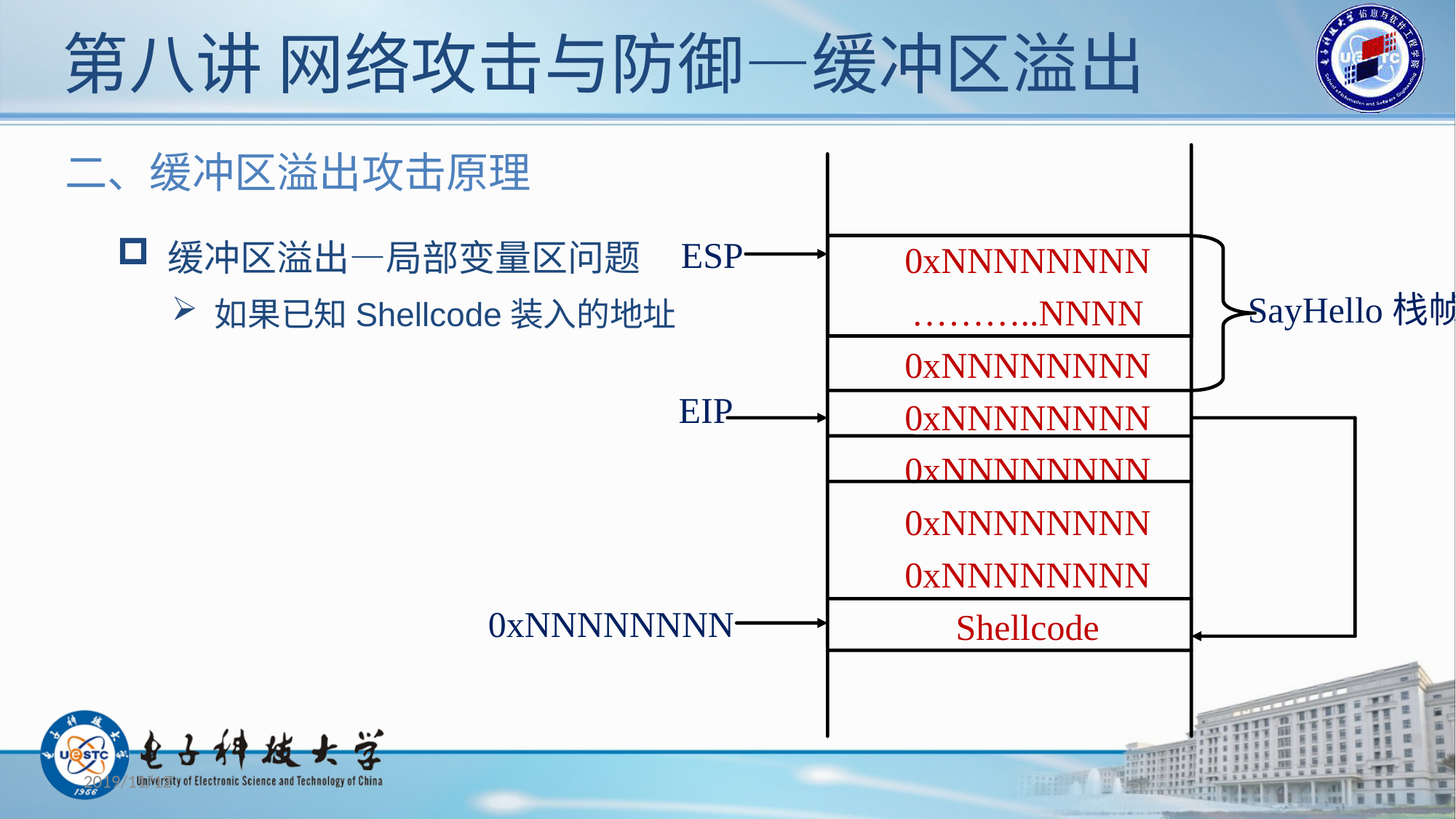

# 第八讲 网络攻击与防御—缓冲区溢出
二、缓冲区溢出攻击原理

0xNNNNNNNN
………..NNNN
0xNNNNNNNN
0xNNNNNNNN
0xNNNNNNNN
0xNNNNNNNN
0xNNNNNNNN
Shellcode
ESP

 SayHello栈帧
EIP

0xNNNNNNNN

 缓冲区溢出—局部变量区问题
 如果已知Shellcode装入的地址
2019/11/12